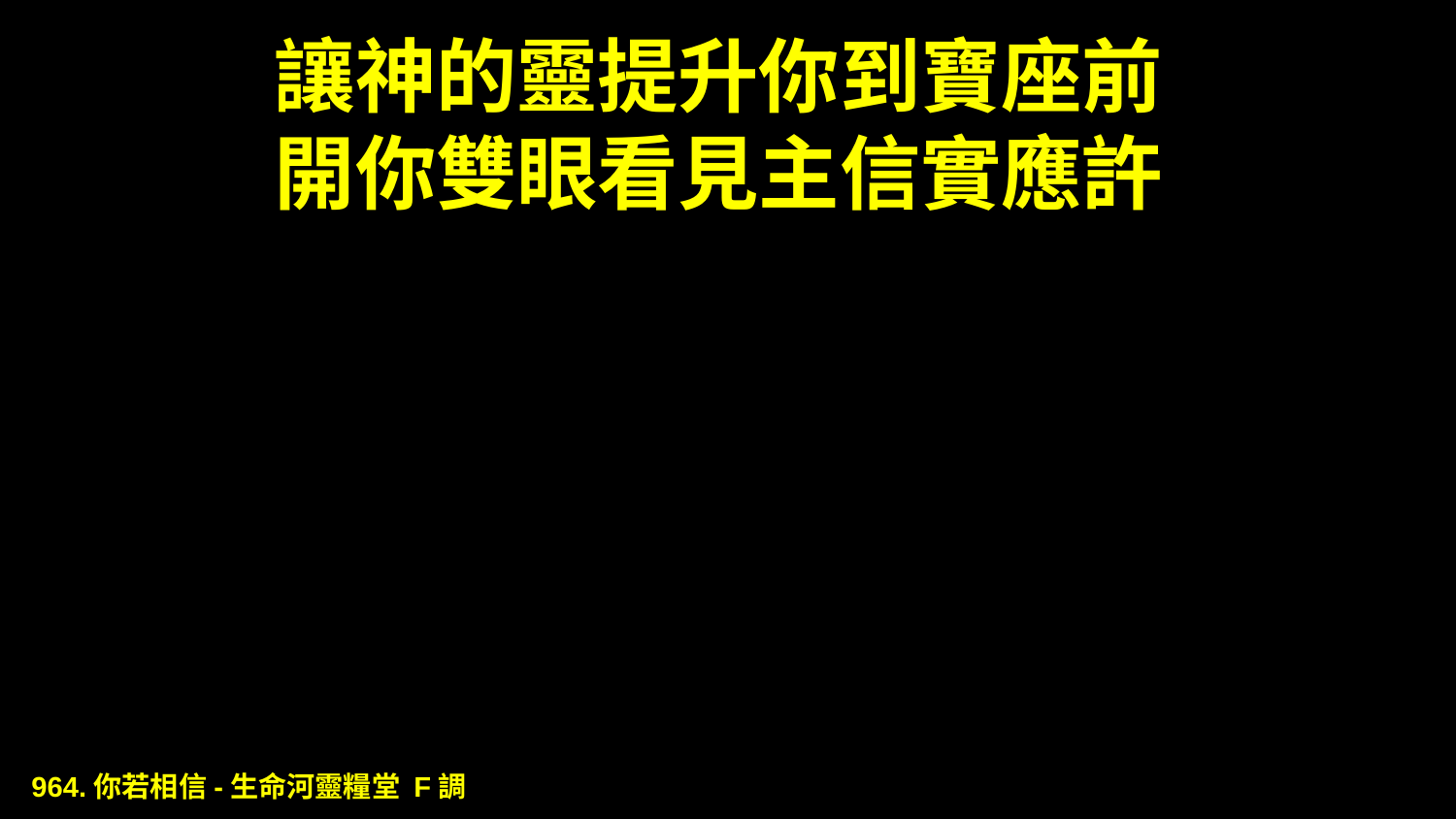

# 讓神的靈提升你到寶座前 開你雙眼看見主信實應許
964.你若相信-生命河靈糧堂 F調